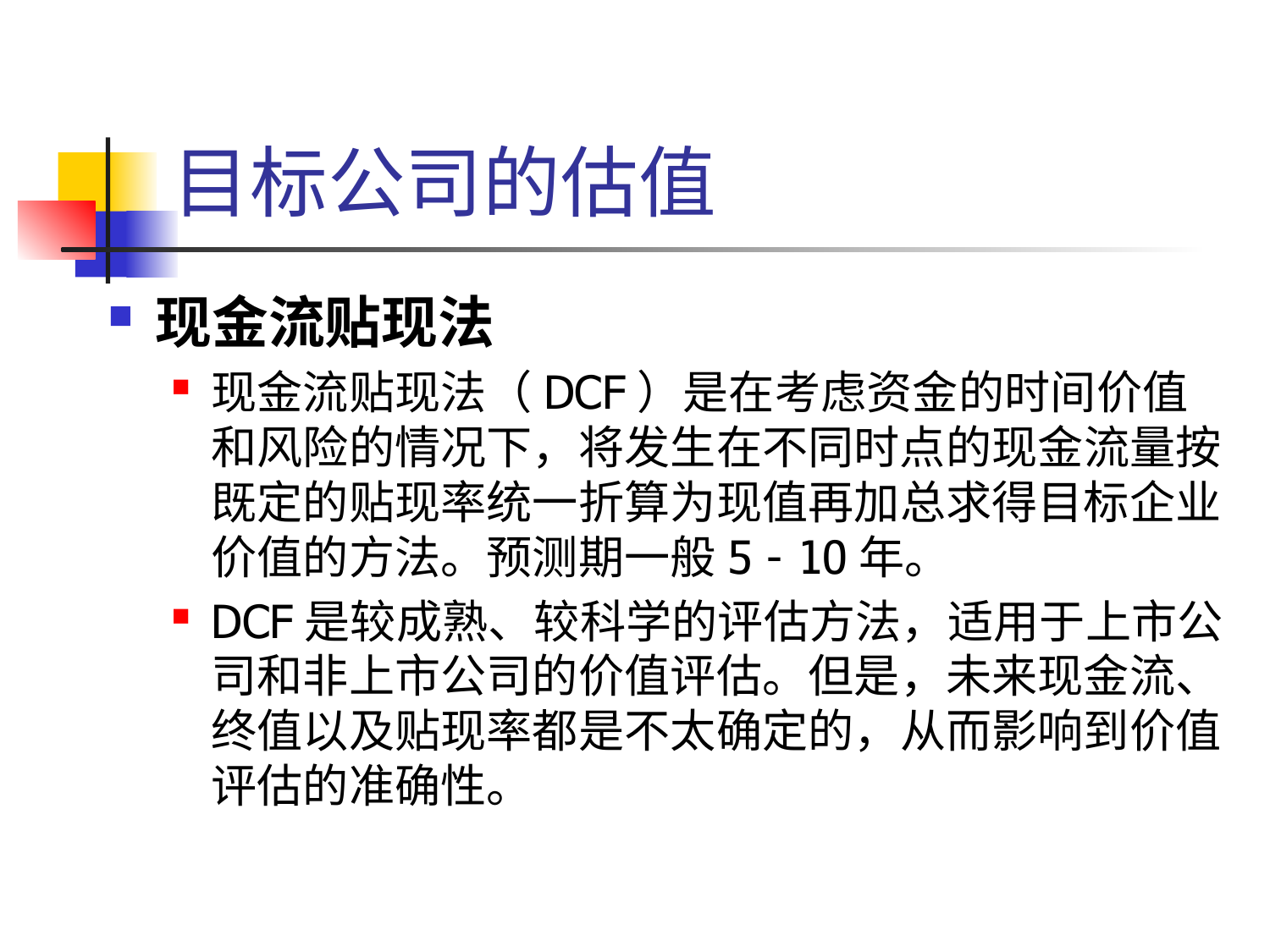

# 目标公司的估值
现金流贴现法
现金流贴现法（DCF）是在考虑资金的时间价值和风险的情况下，将发生在不同时点的现金流量按既定的贴现率统一折算为现值再加总求得目标企业价值的方法。预测期一般5 - 10年。
DCF是较成熟、较科学的评估方法，适用于上市公司和非上市公司的价值评估。但是，未来现金流、终值以及贴现率都是不太确定的，从而影响到价值评估的准确性。